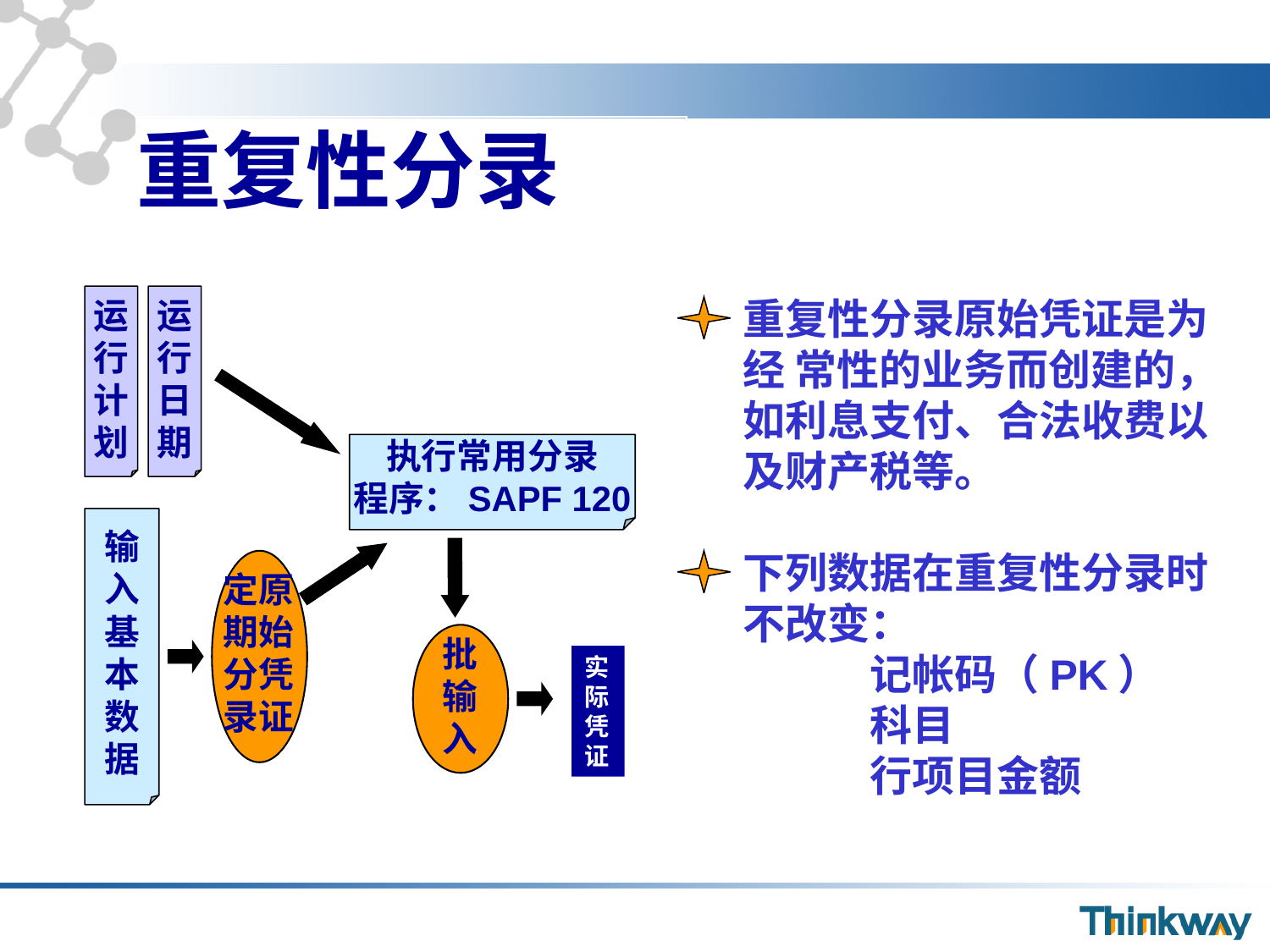

# 重复性分录
运
行
计
划
运
行
日
期
重复性分录原始凭证是为经 常性的业务而创建的，如利息支付、合法收费以及财产税等。

下列数据在重复性分录时不改变：
	记帐码（PK）
	科目
	行项目金额

执行常用分录
程序：SAPF 120
输
入
基
本
数
据

定原
期始
分凭
录证

批
输
入

实际凭证